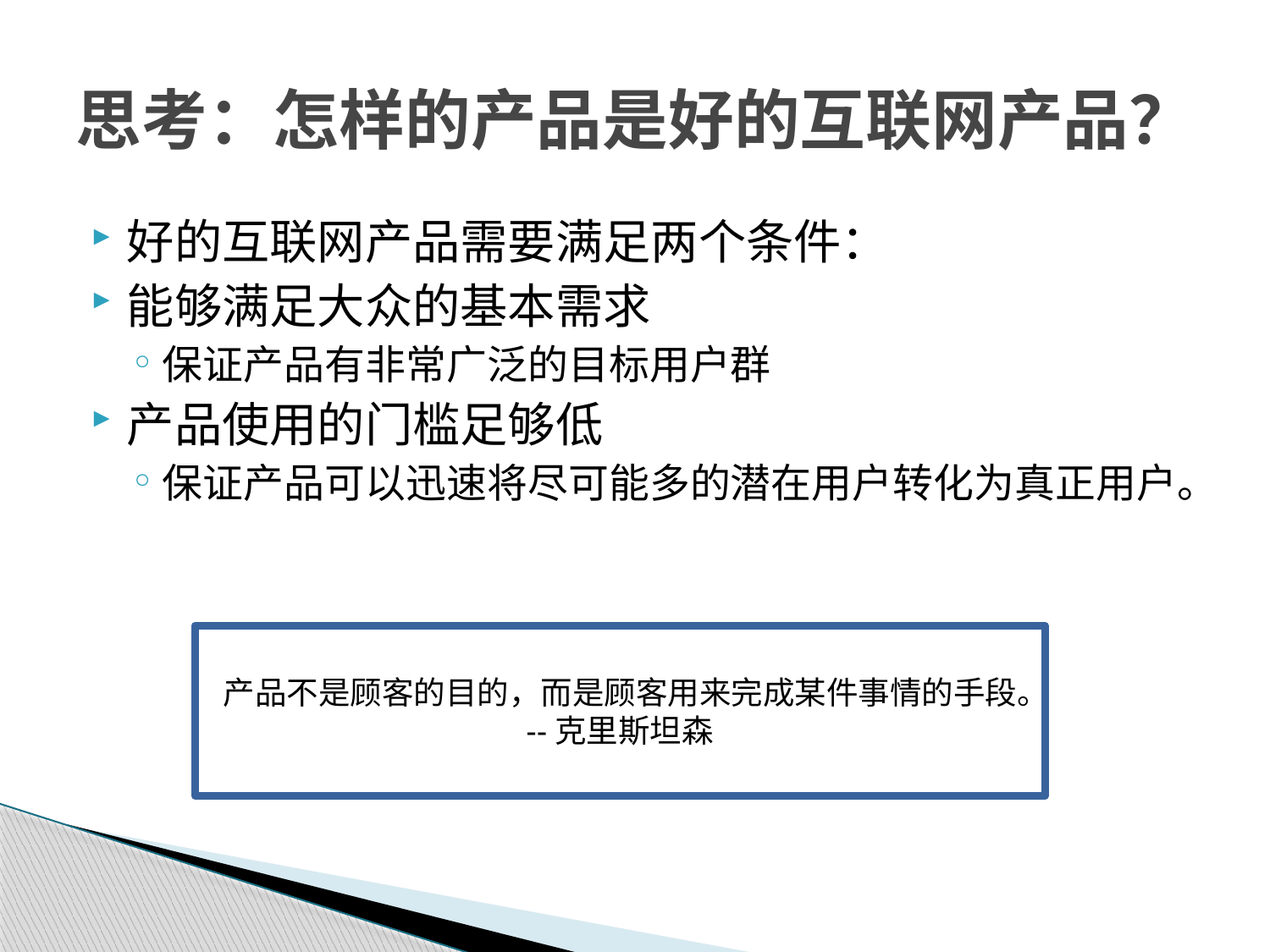

# 思考：怎样的产品是好的互联网产品？
好的互联网产品需要满足两个条件：
能够满足大众的基本需求
保证产品有非常广泛的目标用户群
产品使用的门槛足够低
保证产品可以迅速将尽可能多的潜在用户转化为真正用户。
产品不是顾客的目的，而是顾客用来完成某件事情的手段。
--克里斯坦森